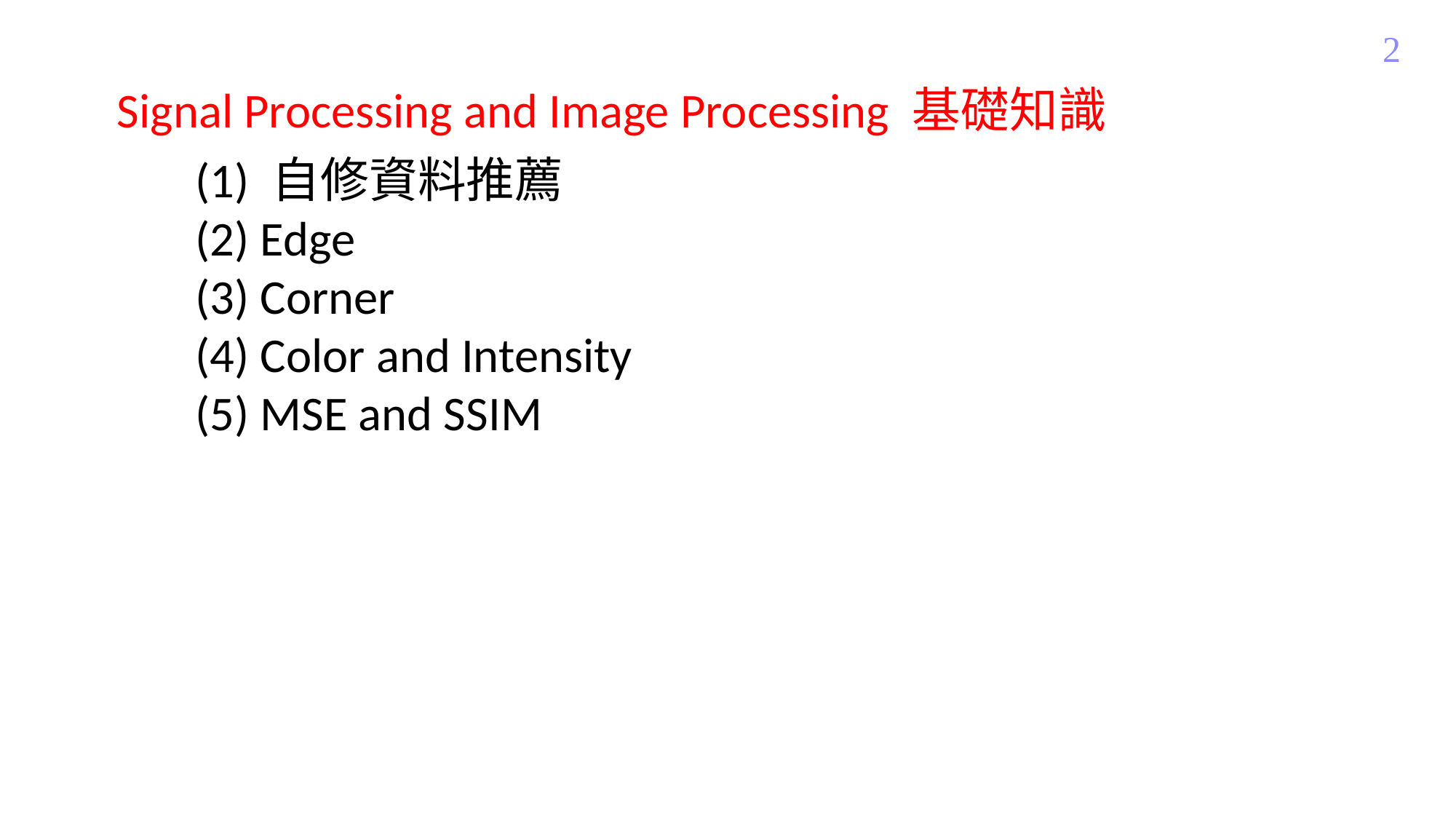

2
Signal Processing and Image Processing 基礎知識
(1) 自修資料推薦
(2) Edge
(3) Corner
(4) Color and Intensity
(5) MSE and SSIM